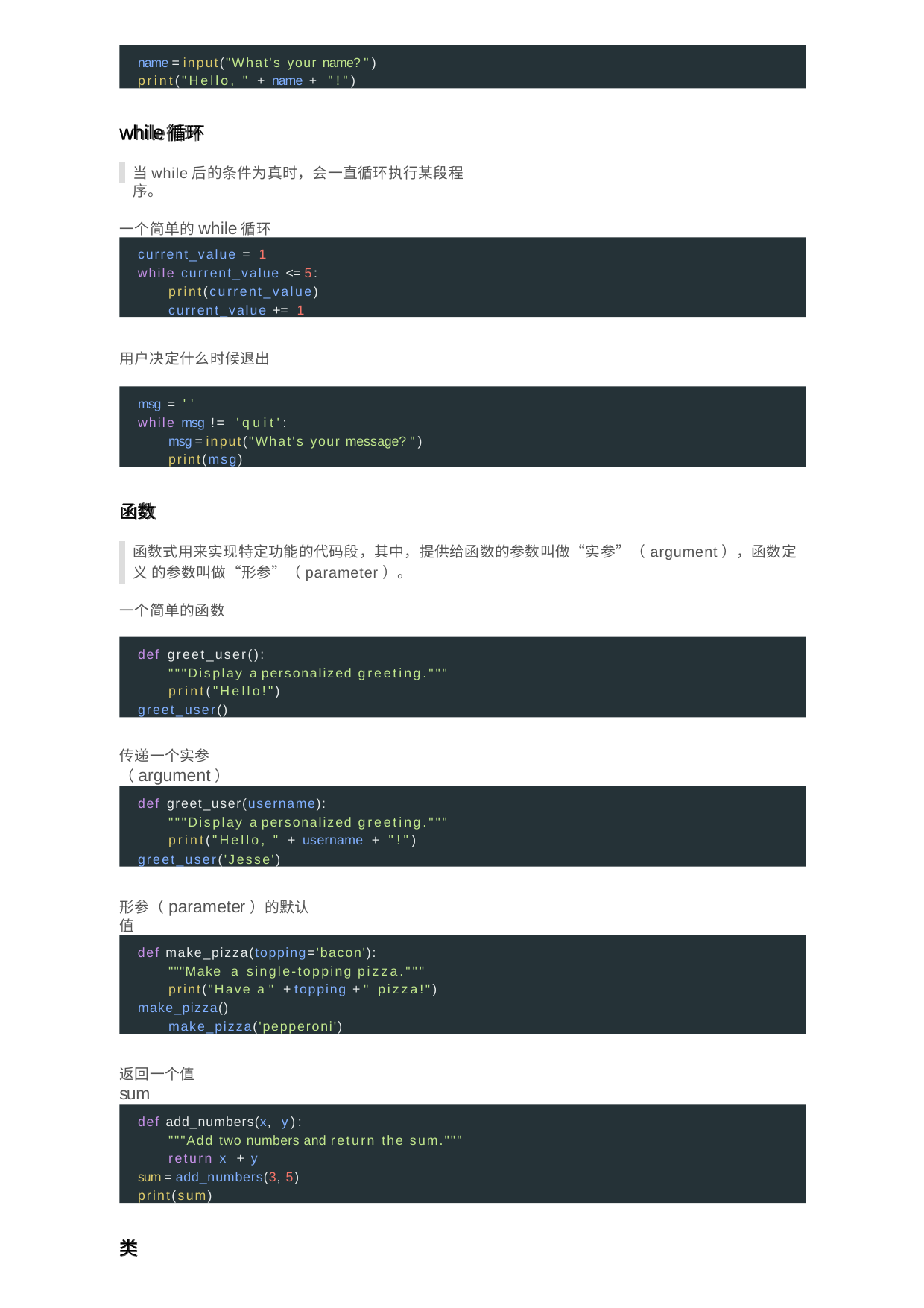

name = input("What's your name? ")  print("Hello, " +  name  +   "!")
while循环

当while后的条件为真时，会一直循环执行某段程序。

⼀个简单的while循环

current_value =  1
while current_value <= 5:  print(current_value)  current_value +=  1
⽤⼾决定什么时候退出
msg  =  ''
while msg  != 'quit':
msg = input("What's your message? ")  print(msg)
函数

函数式用来实现特定功能的代码段，其中，提供给函数的参数叫做“实参”（argument），函数定义 的参数叫做“形参”（parameter）。

⼀个简单的函数

def greet_user():
"""Display a personalized greeting."""  print("Hello!")
greet_user()
传递⼀个实参（argument）
def greet_user(username):
"""Display a personalized greeting."""  print("Hello, " +  username  +  "!")
greet_user('Jesse')
形参（parameter）的默认值
def make_pizza(topping='bacon'):  """Make  a  single-topping pizza."""
print("Have a " + topping + " pizza!")  make_pizza()
make_pizza('pepperoni')
返回⼀个值sum
def add_numbers(x,  y):
"""Add two numbers and return the sum."""  return x  + y
sum = add_numbers(3, 5)  print(sum)
类